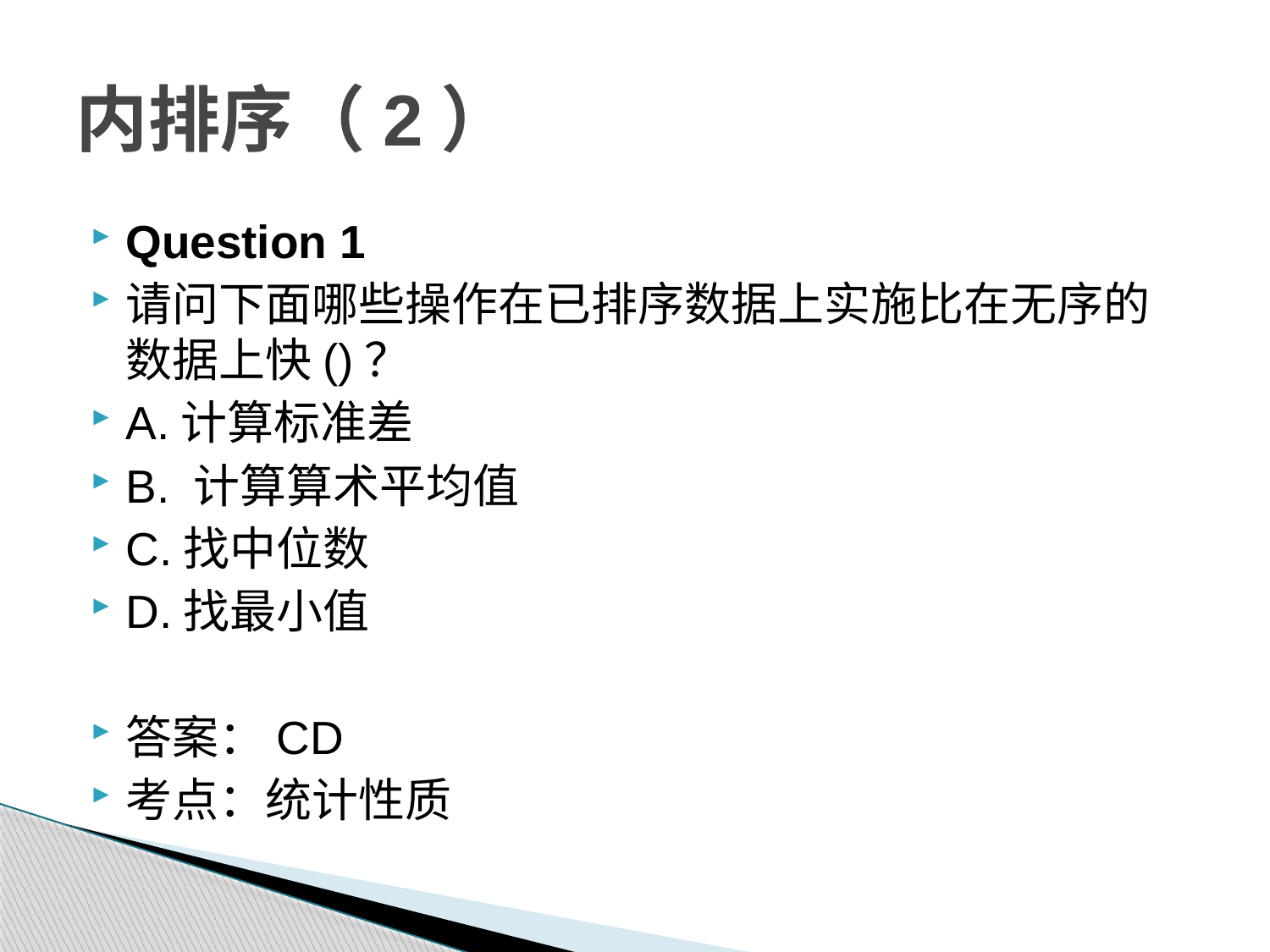

# 内排序（2）
Question 1
请问下面哪些操作在已排序数据上实施比在无序的数据上快()？
A.计算标准差
B. 计算算术平均值
C.找中位数
D.找最小值

答案：CD
考点：统计性质